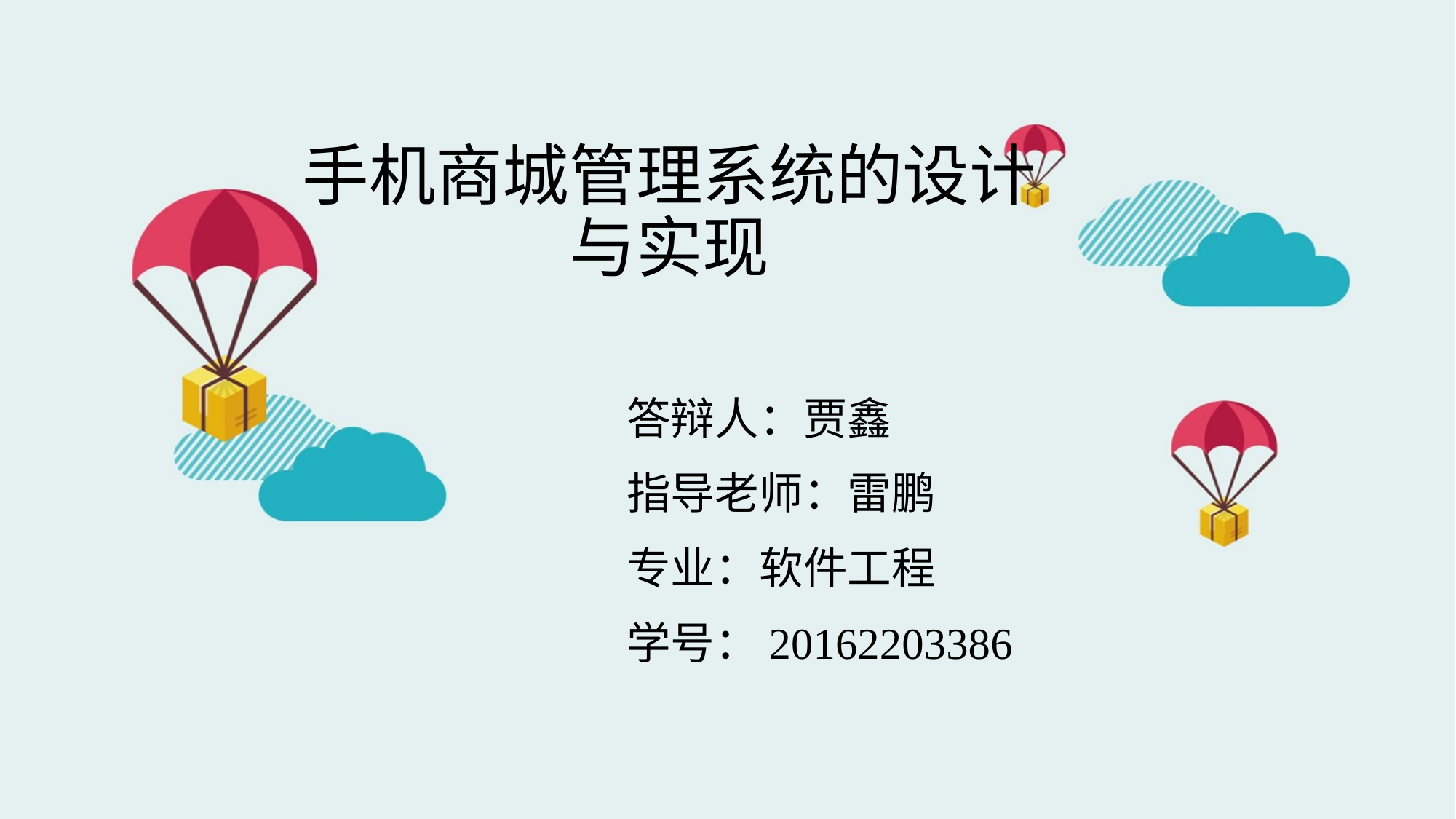

# 手机商城管理系统的设计与实现
答辩人：贾鑫
指导老师：雷鹏
专业：软件工程
学号：20162203386